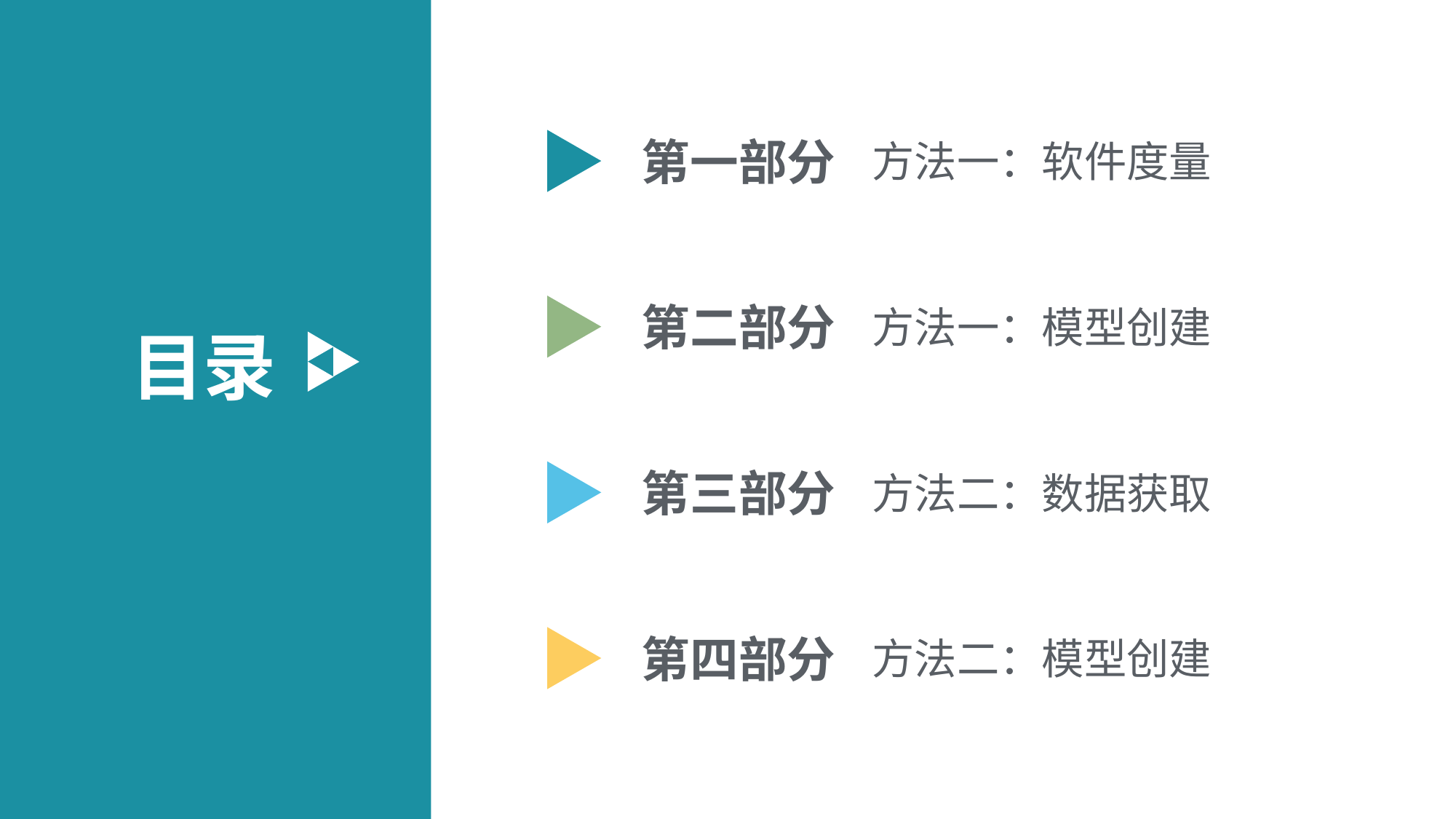

第一部分
方法一：软件度量

第二部分
方法一：模型创建

目录

第三部分
方法二：数据获取

第四部分
方法二：模型创建